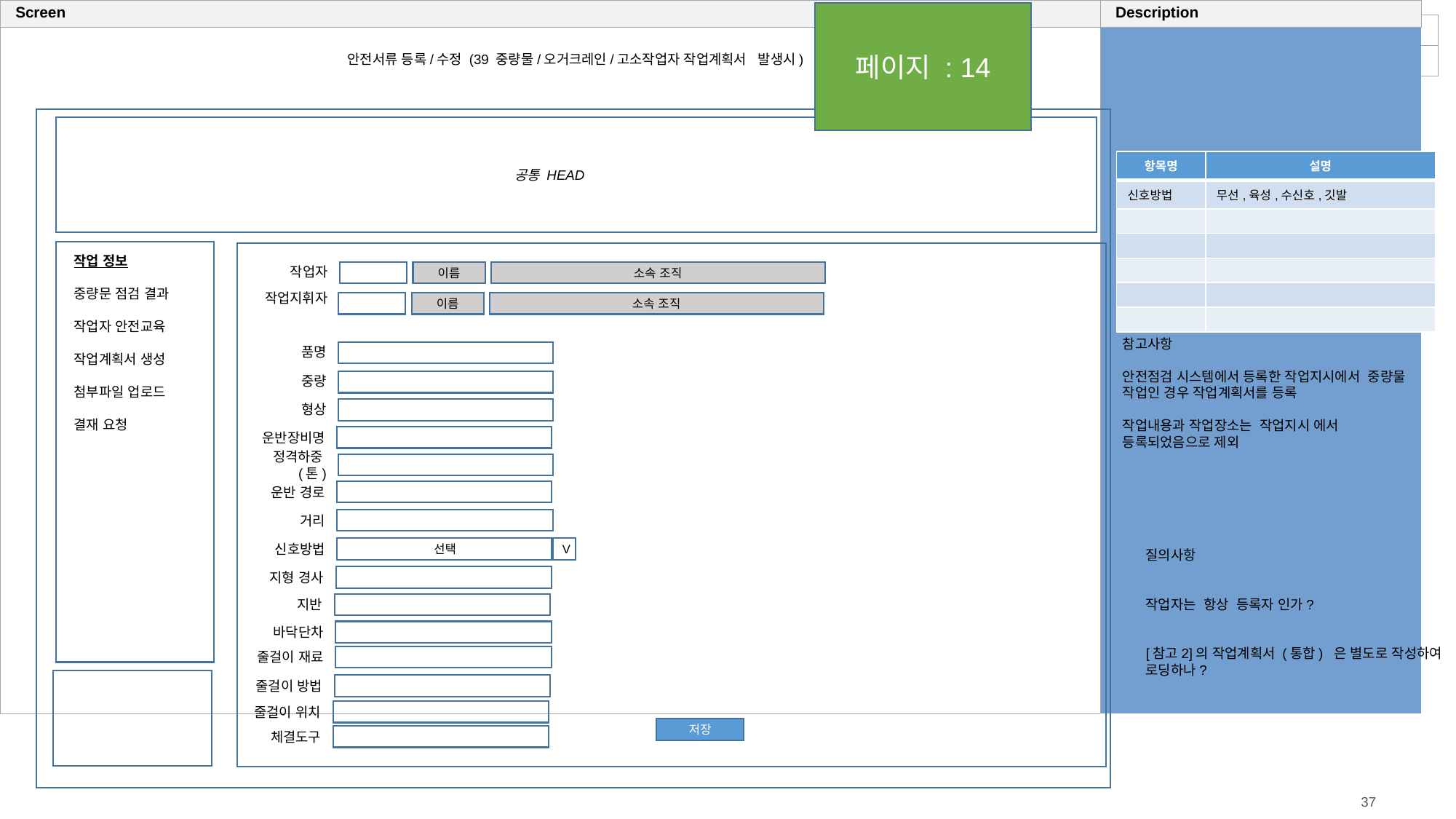

페이지 : 14
안전서류 등록/수정 (39 중량물/오거크레인/고소작업자 작업계획서   발생시)

| 항목명 | 설명 |
| --- | --- |
| 신호방법 | 무선,육성,수신호,깃발 |
|  |  |
|  |  |
|  |  |
|  |  |
|  |  |
공통 HEAD
작업 정보

중량문 점검 결과

작업자 안전교육

작업계획서 생성

첨부파일 업로드

결재 요청

작업자

이름
소속 조직
작업지휘자

이름
소속 조직
참고사항

안전점검 시스템에서 등록한 작업지시에서  중량물 작업인 경우 작업계획서를 등록

작업내용과 작업장소는  작업지시 에서 등록되었음으로 제외

품명

중량

형상

운반장비명

정격하중(톤)

운반 경로

거리

신호방법
선택
V
질의사항

작업자는  항상  등록자 인가?

[참고2]의 작업계획서 (통합)  은 별도로 작성하여 로딩하나?
지형 경사

 지반

 바닥단차

 줄걸이 재료

 줄걸이 방법

 줄걸이 위치

저장
 체결도구